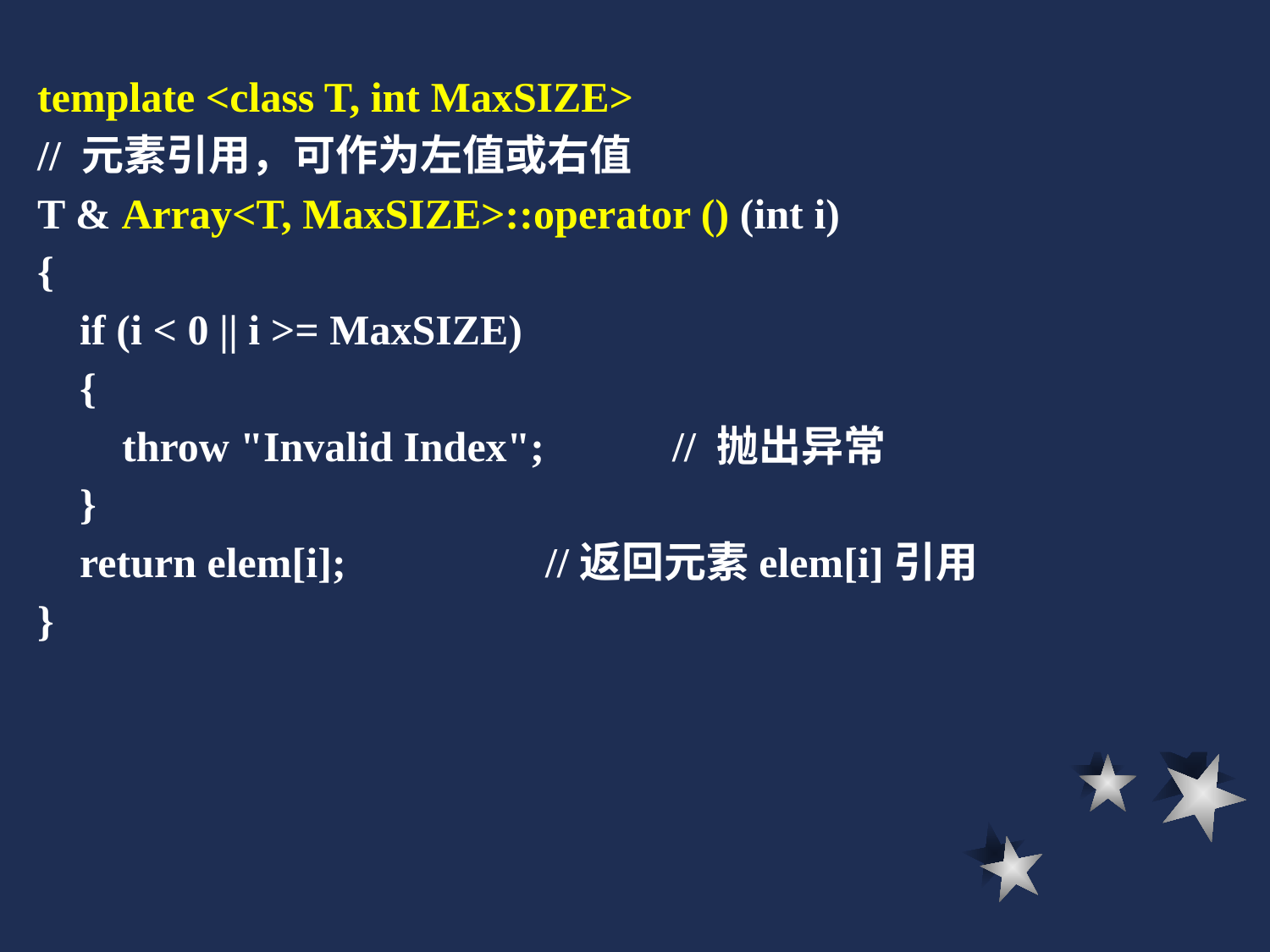

template <class T, int MaxSIZE>
// 元素引用，可作为左值或右值
T & Array<T, MaxSIZE>::operator () (int i)
{
    if (i < 0 || i >= MaxSIZE)
    {
        throw "Invalid Index";		// 抛出异常
    }
    return elem[i];		//返回元素elem[i]引用
}